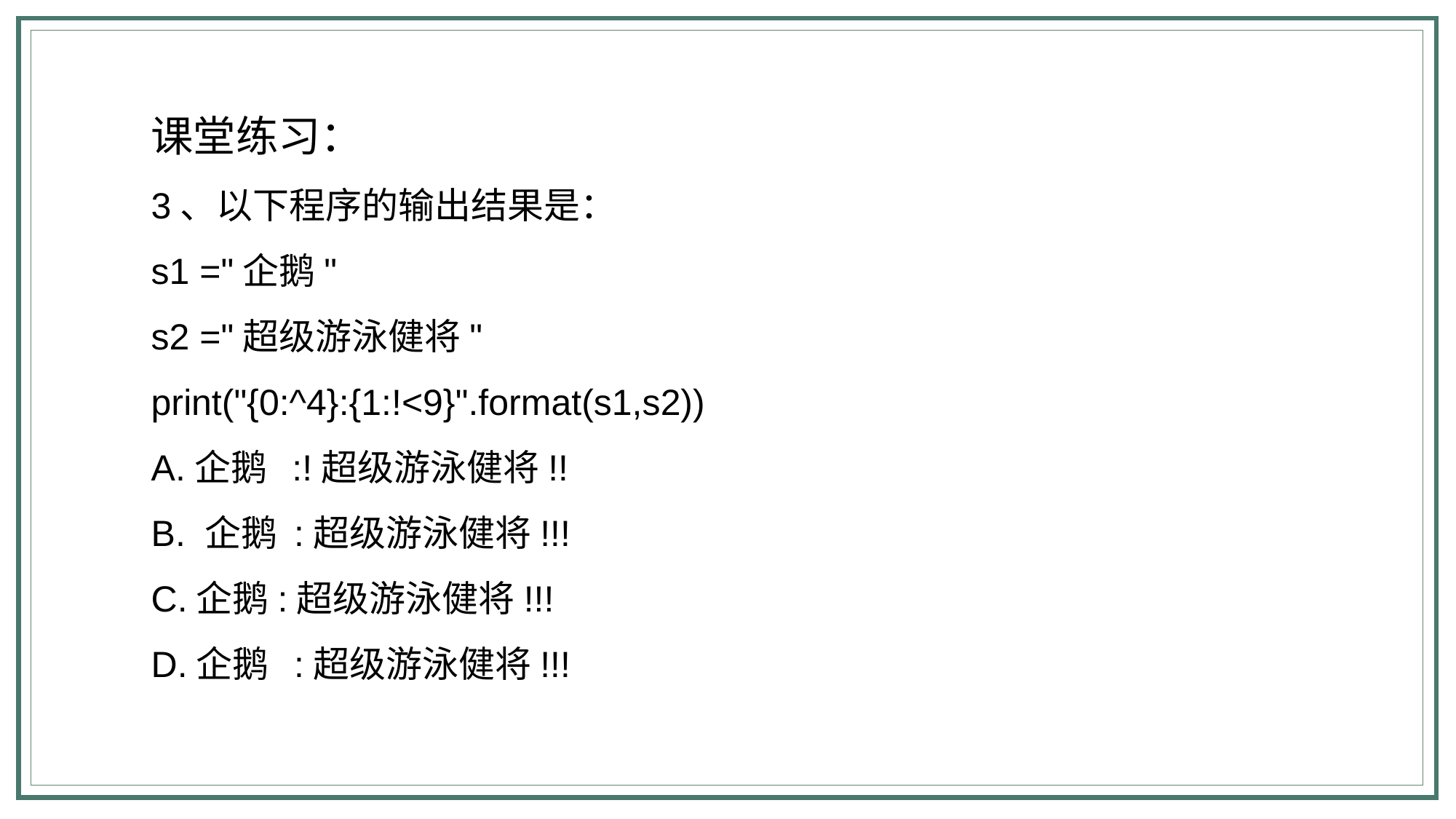

课堂练习：
3、以下程序的输出结果是：‬‬‬‬‬‬‬‬‬‬‬‬‬‬‬‬‬‬‬‬‬‬‬‬‬‬‬‬‬‬‬‬‬‬‬‬‬‬‬‬‬‬‬‬‬‬‬‬ ‬‬‬‬‬‬‬‬‬‬‬‬‬‬‬‬‬‬‬‬‬‬‬‬‬‬‬‬‬‬‬‬‬‬‬‬‬‬‬‬‬‬‬‬‬‬‬‬
s1 ="企鹅"
s2 ="超级游泳健将"
print("{0:^4}:{1:!<9}".format(s1,s2))‬‬‬‬‬‬‬‬‬‬‬‬‬‬‬‬‬‬‬‬‬‬‬‬‬‬‬‬‬‬‬‬‬‬‬‬‬‬‬‬‬‬‬‬‬‬‬‬
A.企鹅  :!超级游泳健将!!
B. 企鹅 :超级游泳健将!!!
C.企鹅:超级游泳健将!!!
D.企鹅  :超级游泳健将!!!